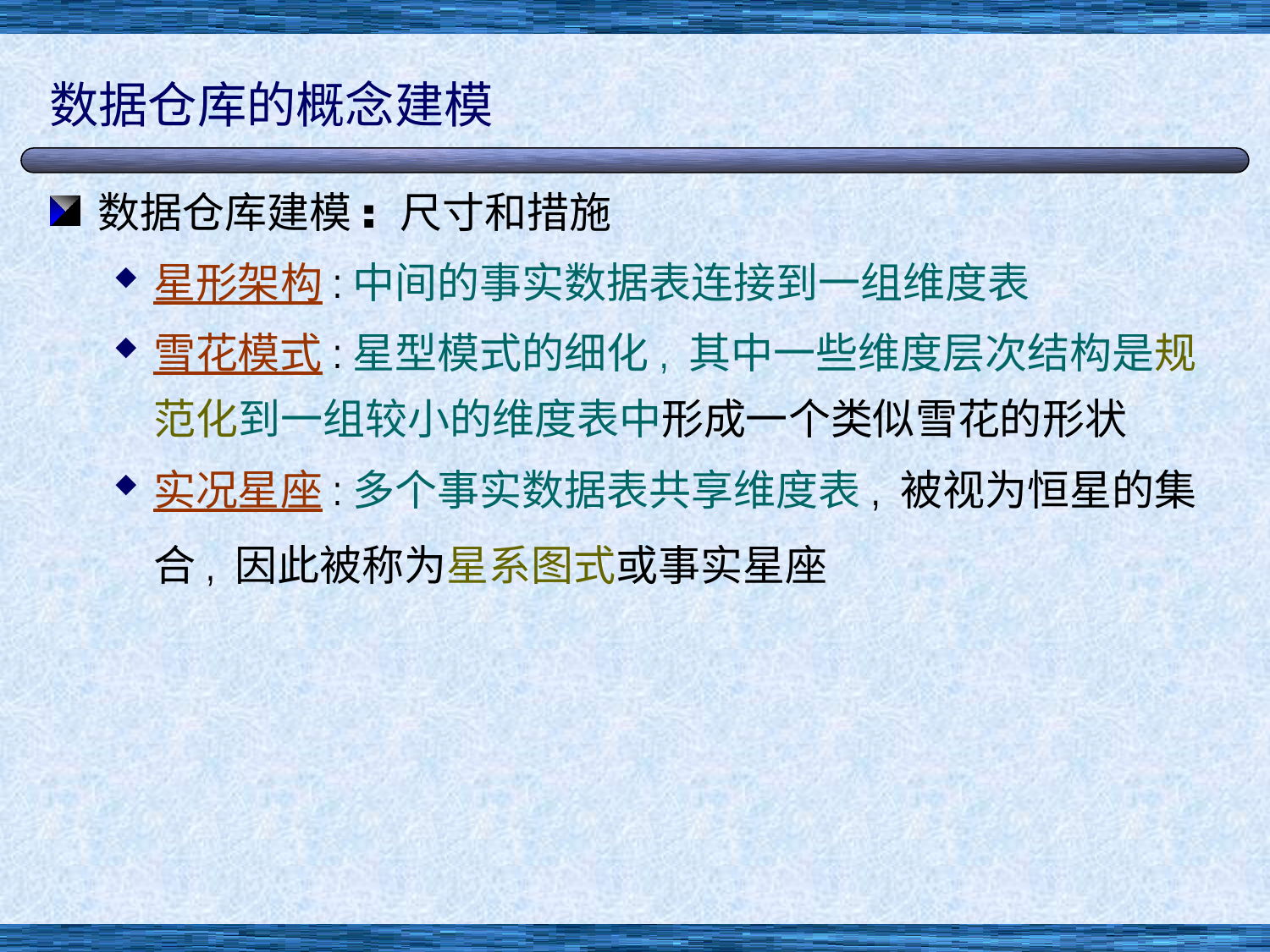

# 数据仓库的概念建模
数据仓库建模: 尺寸和措施
星形架构:中间的事实数据表连接到一组维度表
雪花模式:星型模式的细化, 其中一些维度层次结构是规范化到一组较小的维度表中形成一个类似雪花的形状
实况星座:多个事实数据表共享维度表, 被视为恒星的集合, 因此被称为星系图式或事实星座